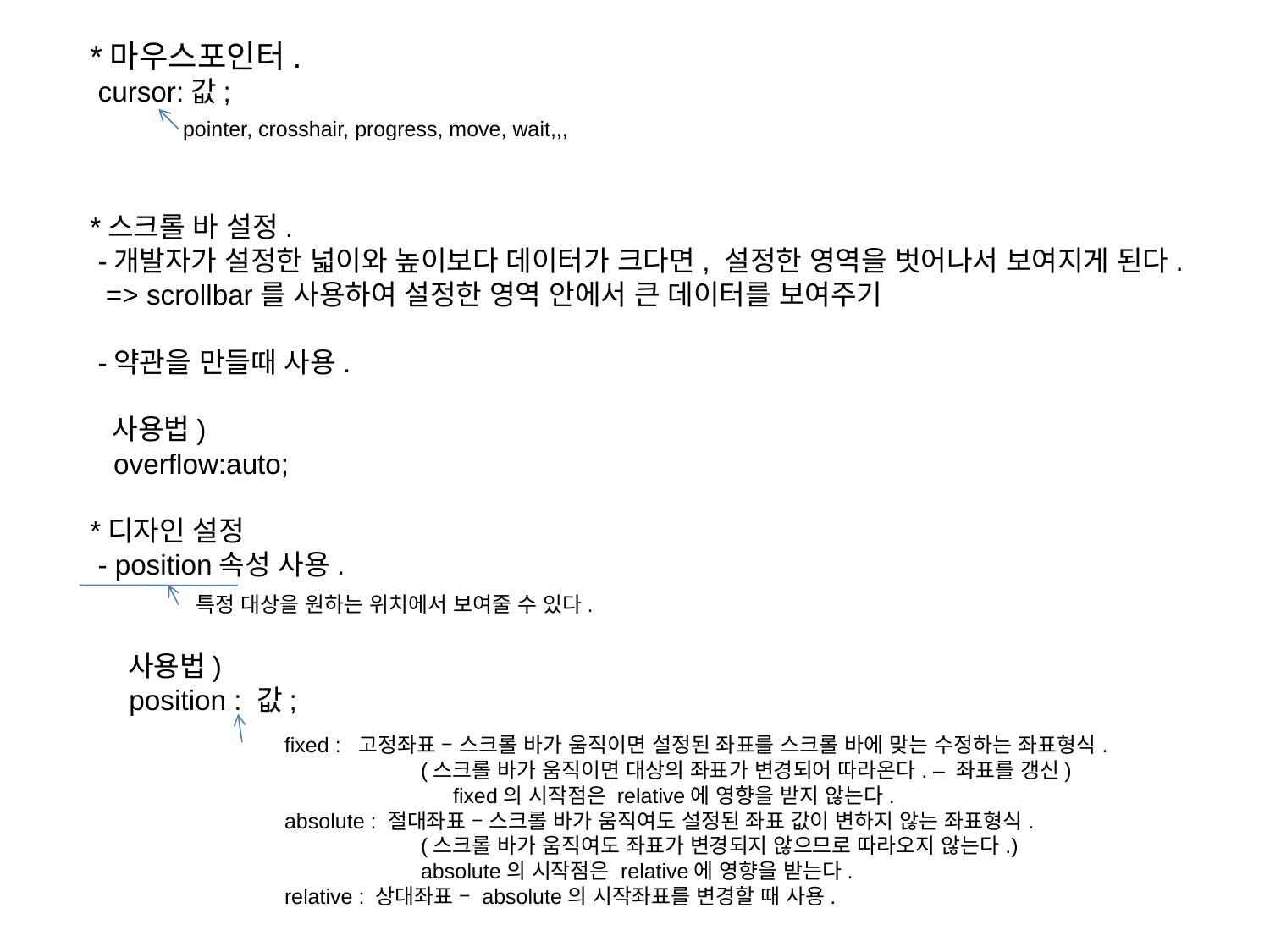

*마우스포인터.
 cursor:값;

*스크롤 바 설정.
 -개발자가 설정한 넓이와 높이보다 데이터가 크다면, 설정한 영역을 벗어나서 보여지게 된다.
  => scrollbar를 사용하여 설정한 영역 안에서 큰 데이터를 보여주기

 -약관을 만들때 사용.

  사용법)
   overflow:auto;

*디자인 설정
 - position속성 사용.

    사용법)
     position : 값;
pointer, crosshair, progress, move, wait,,,
특정 대상을 원하는 위치에서 보여줄 수 있다.
fixed :  고정좌표 – 스크롤 바가 움직이면 설정된 좌표를 스크롤 바에 맞는 수정하는 좌표형식.
                       (스크롤 바가 움직이면 대상의 좌표가 변경되어 따라온다. – 좌표를 갱신)
	       fixed의 시작점은 relative에 영향을 받지 않는다.
absolute : 절대좌표 – 스크롤 바가 움직여도 설정된 좌표 값이 변하지 않는 좌표형식.
                       (스크롤 바가 움직여도 좌표가 변경되지 않으므로 따라오지 않는다.)
                       absolute의 시작점은 relative에 영향을 받는다.
relative : 상대좌표 – absolute의 시작좌표를 변경할 때 사용.